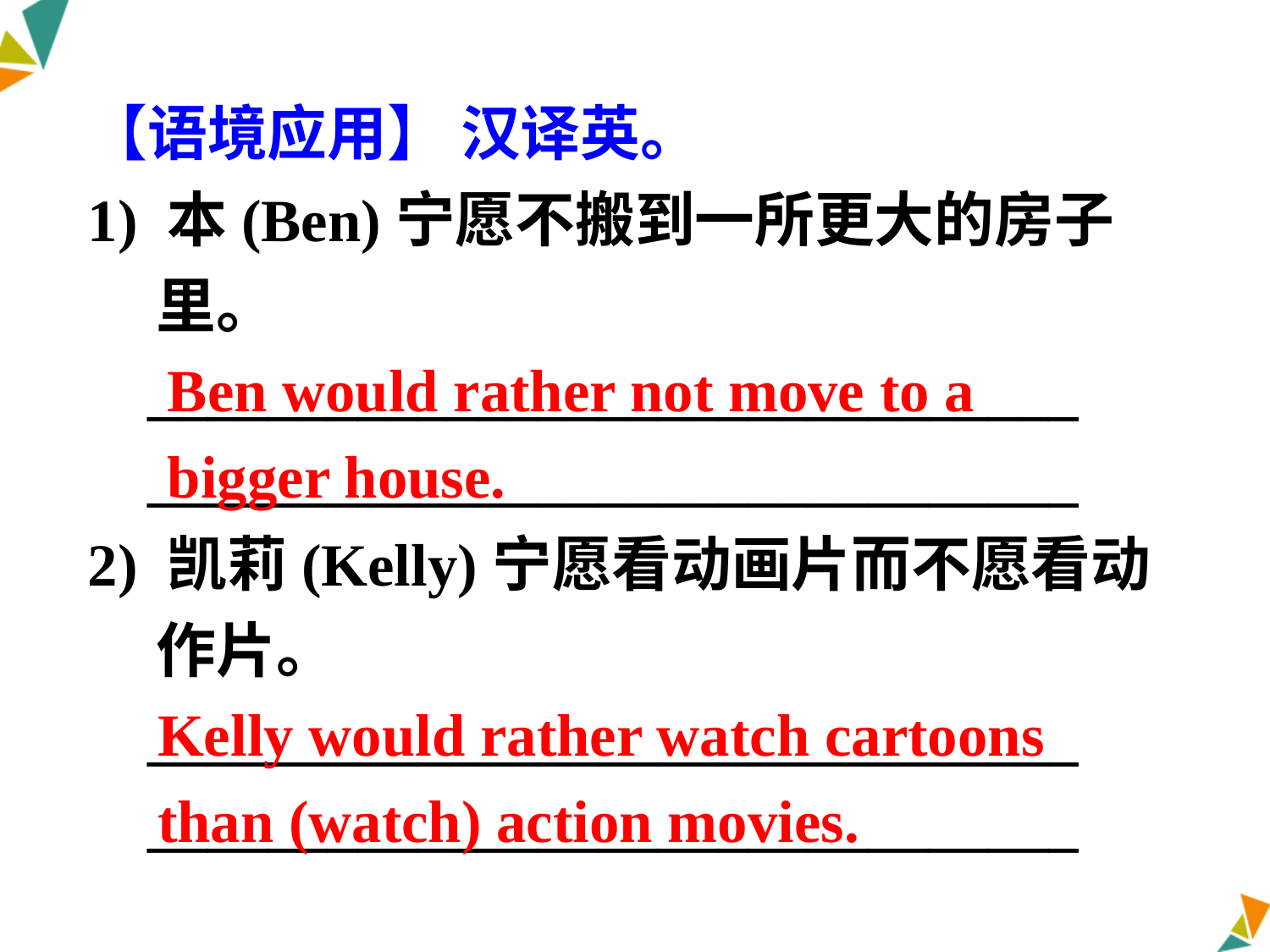

【语境应用】 汉译英。
1) 本(Ben)宁愿不搬到一所更大的房子
    里。
    _______________________________
    _______________________________
2) 凯莉(Kelly)宁愿看动画片而不愿看动
    作片。
    _______________________________
    _______________________________
Ben would rather not move to a bigger house.
Kelly would rather watch cartoons than (watch) action movies.